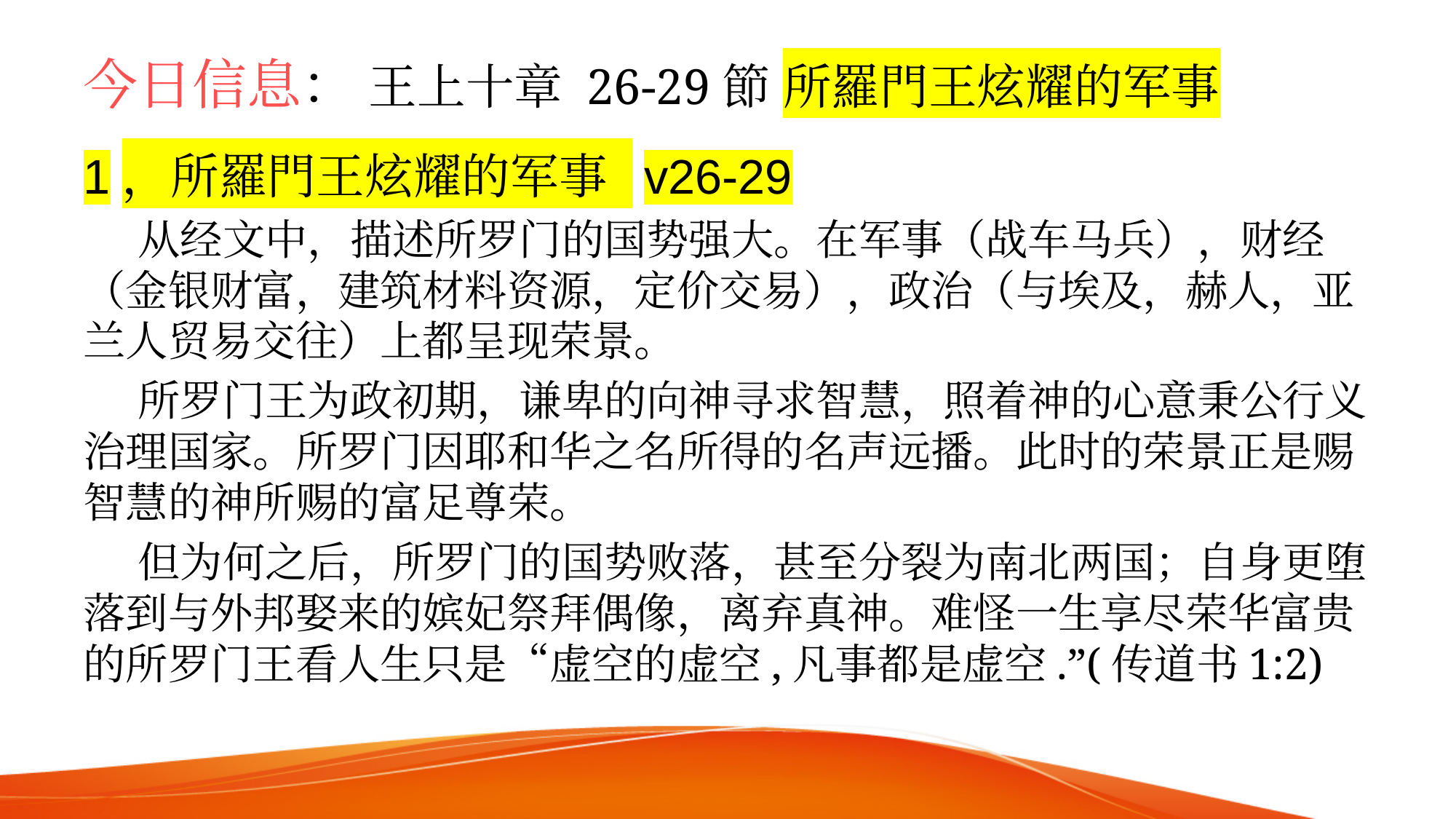

# 今日信息： 王上十章 26-29節 所羅門王炫耀的军事
1，所羅門王炫耀的军事  v26-29
从经文中，描述所罗门的国势强大。在军事（战车马兵），财经（金银财富，建筑材料资源，定价交易），政治（与埃及，赫人，亚兰人贸易交往）上都呈现荣景。
所罗门王为政初期，谦卑的向神寻求智慧，照着神的心意秉公行义治理国家。所罗门因耶和华之名所得的名声远播。此时的荣景正是赐智慧的神所赐的富足尊荣。
但为何之后，所罗门的国势败落，甚至分裂为南北两国；自身更堕落到与外邦娶来的嫔妃祭拜偶像，离弃真神。难怪一生享尽荣华富贵的所罗门王看人生只是“虚空的虚空,凡事都是虚空.”(传道书1:2)